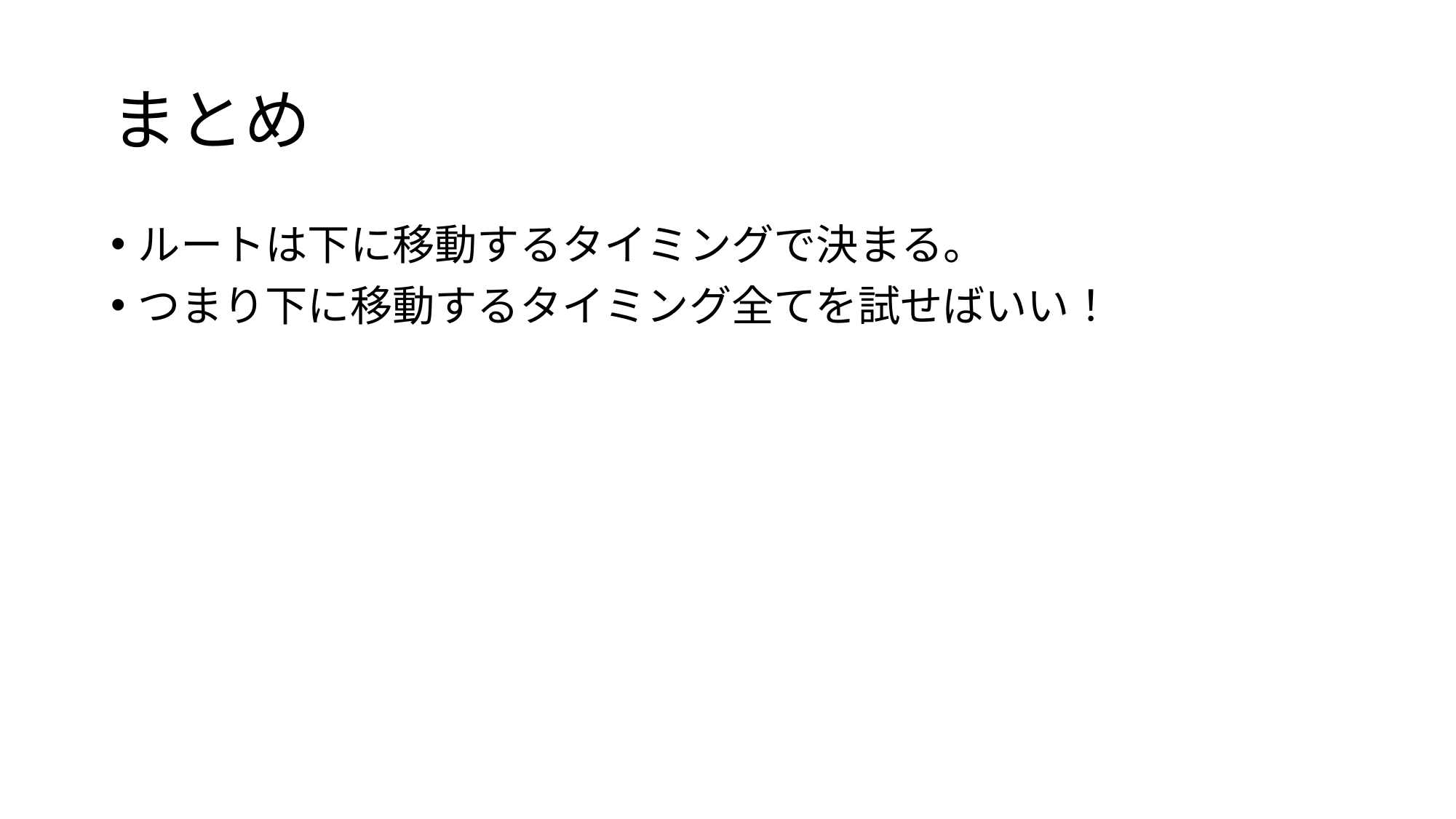

# まとめ
ルートは下に移動するタイミングで決まる。
つまり下に移動するタイミング全てを試せばいい！